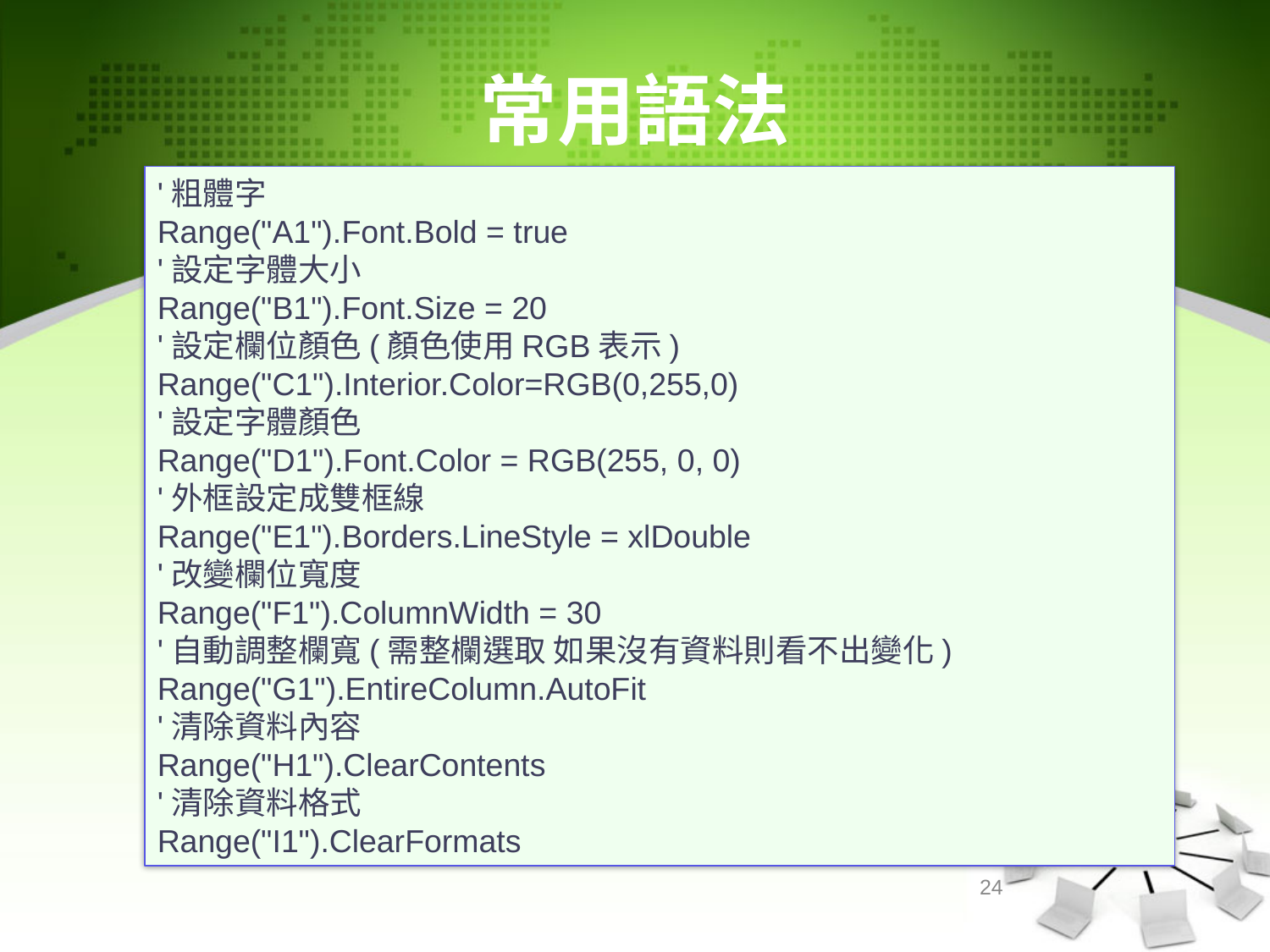

常用語法
'粗體字
Range("A1").Font.Bold = true
'設定字體大小
Range("B1").Font.Size = 20
'設定欄位顏色(顏色使用RGB表示)
Range("C1").Interior.Color=RGB(0,255,0)
'設定字體顏色
Range("D1").Font.Color = RGB(255, 0, 0)
'外框設定成雙框線
Range("E1").Borders.LineStyle = xlDouble
'改變欄位寬度
Range("F1").ColumnWidth = 30
'自動調整欄寬(需整欄選取 如果沒有資料則看不出變化)
Range("G1").EntireColumn.AutoFit
'清除資料內容
Range("H1").ClearContents
'清除資料格式
Range("I1").ClearFormats
24